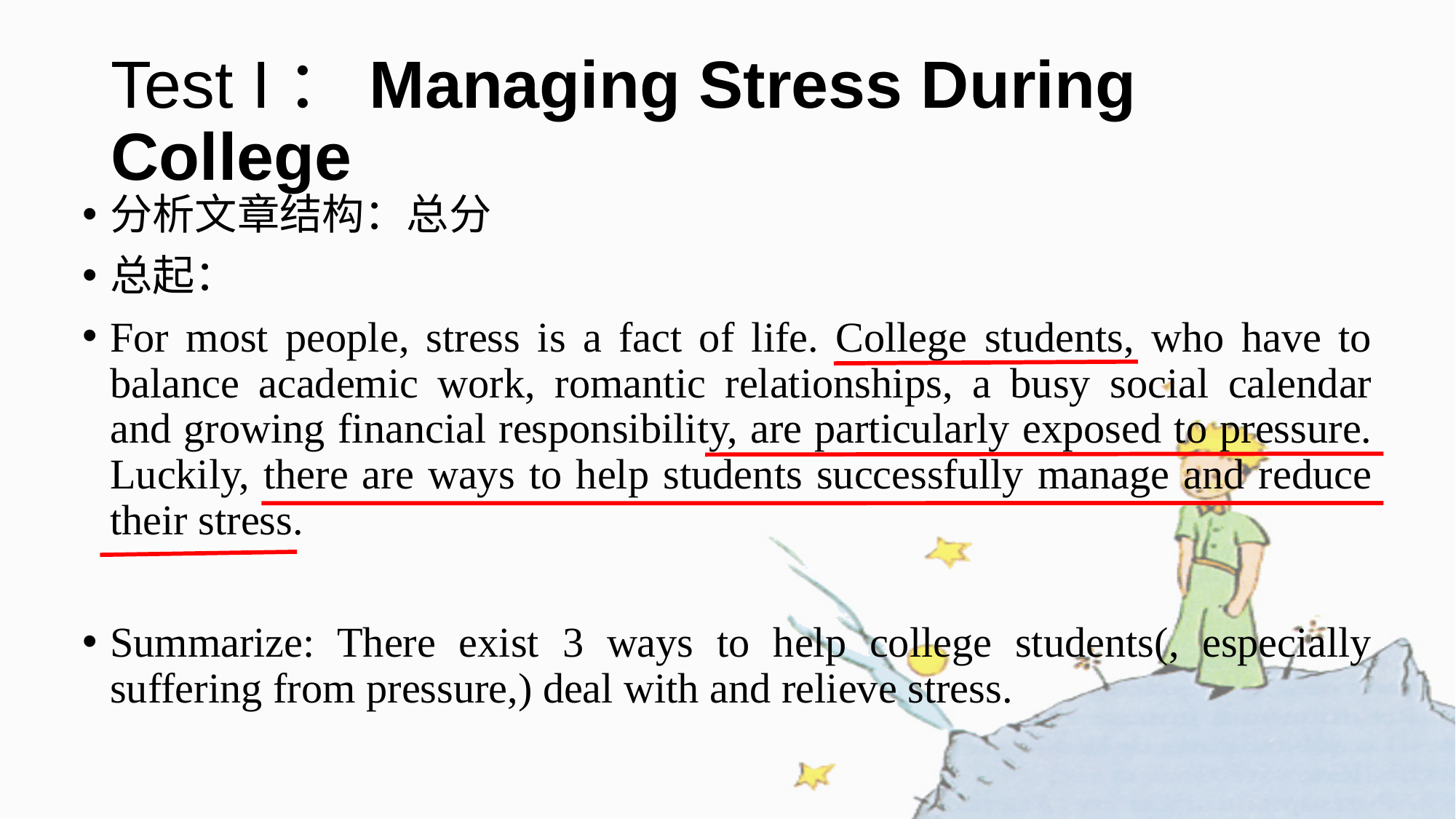

# Test I：Managing Stress During College
分析文章结构：总分
总起：
For most people, stress is a fact of life. College students, who have to balance academic work, romantic relationships, a busy social calendar and growing financial responsibility, are particularly exposed to pressure. Luckily, there are ways to help students successfully manage and reduce their stress.

Summarize: There exist 3 ways to help college students(, especially suffering from pressure,) deal with and relieve stress.